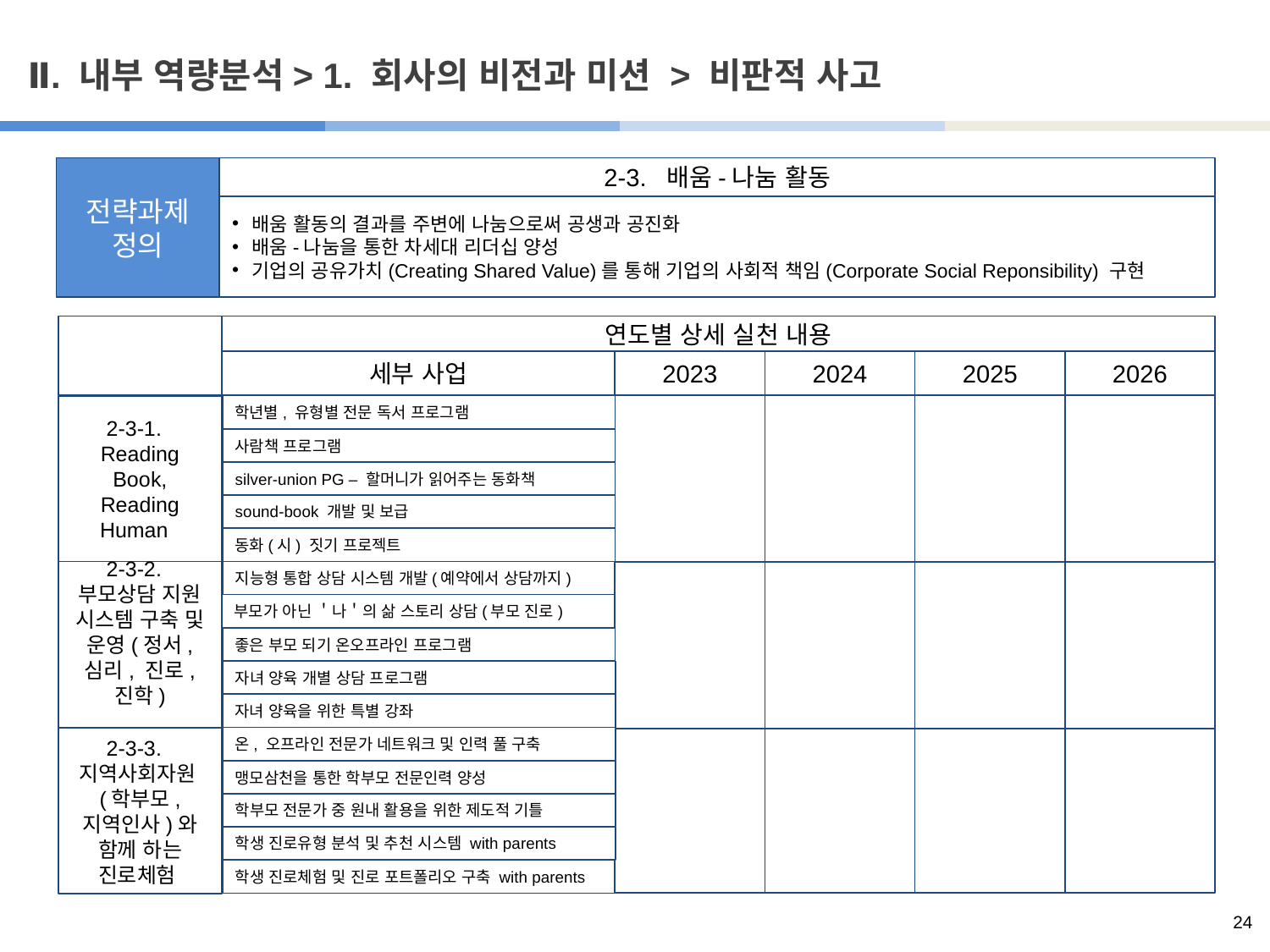

# Ⅱ. 내부 역량분석> 1. 회사의 비전과 미션 > 비판적 사고
2-3.  배움-나눔 활동
전략과제
정의
배움 활동의 결과를 주변에 나눔으로써 공생과 공진화
배움-나눔을 통한 차세대 리더십 양성
기업의 공유가치(Creating Shared Value)를 통해 기업의 사회적 책임(Corporate Social Reponsibility) 구현

연도별 상세 실천 내용
세부 사업
2023
2024
2025
2026

2-3-1.
Reading Book, Reading Human
학년별, 유형별 전문 독서 프로그램
사람책 프로그램
silver-union PG – 할머니가 읽어주는 동화책
sound-book 개발 및 보급
동화(시) 짓기 프로젝트
지능형 통합 상담 시스템 개발(예약에서 상담까지)
2-3-2.
부모상담 지원 시스템 구축 및 운영(정서, 심리, 진로, 진학)

부모가 아닌 ＇나＇의 삶 스토리 상담(부모 진로)
좋은 부모 되기 온오프라인 프로그램
자녀 양육 개별 상담 프로그램
자녀 양육을 위한 특별 강좌
온, 오프라인 전문가 네트워크 및 인력 풀 구축
2-3-3.
지역사회자원(학부모, 지역인사)와 함께 하는 진로체험

맹모삼천을 통한 학부모 전문인력 양성
학부모 전문가 중 원내 활용을 위한 제도적 기틀
학생 진로유형 분석 및 추천 시스템 with parents
학생 진로체험 및 진로 포트폴리오 구축 with parents
24